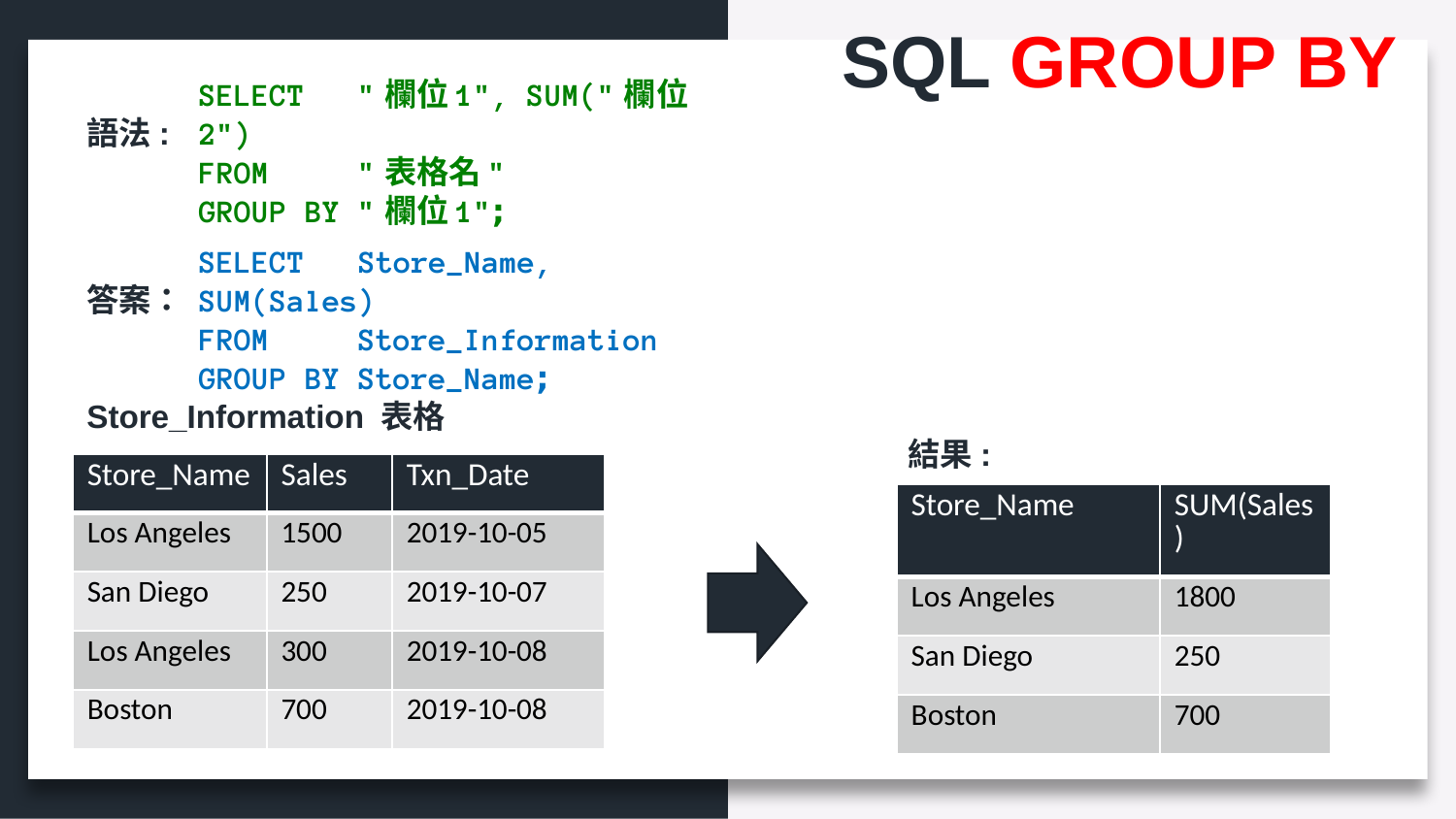

SQL GROUP BY
SELECT   "欄位1", SUM("欄位2")
FROM     "表格名"
GROUP BY "欄位1";
語法:
SELECT   Store_Name, SUM(Sales)
FROM     Store_Information
GROUP BY Store_Name;
答案：
Store_Information 表格
結果:
| Store\_Name | Sales | Txn\_Date |
| --- | --- | --- |
| Los Angeles | 1500 | 2019-10-05 |
| San Diego | 250 | 2019-10-07 |
| Los Angeles | 300 | 2019-10-08 |
| Boston | 700 | 2019-10-08 |
| Store\_Name | SUM(Sales) |
| --- | --- |
| Los Angeles | 1800 |
| San Diego | 250 |
| Boston | 700 |